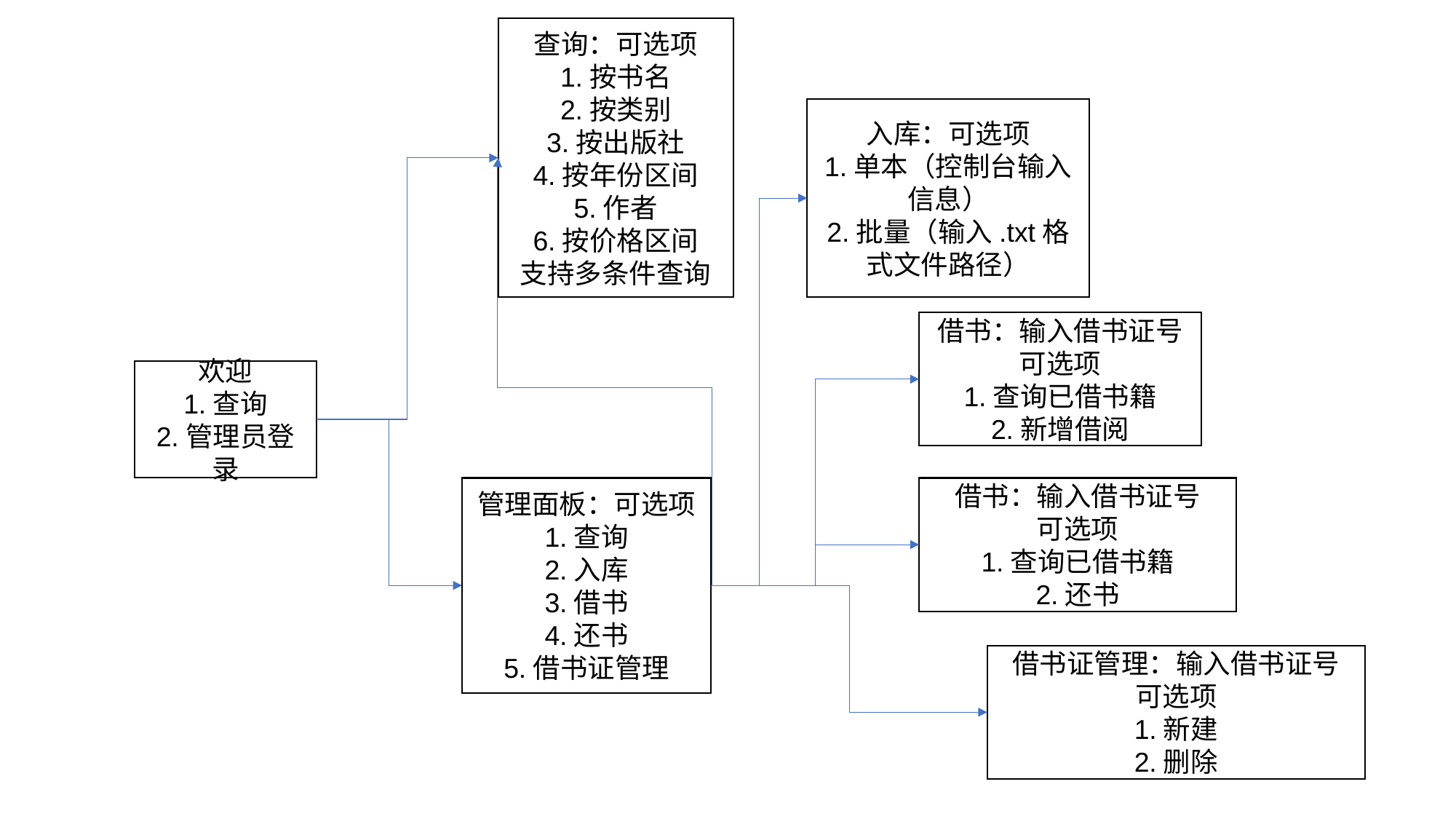

查询：可选项
1.按书名
2.按类别
3.按出版社
4.按年份区间
5.作者
6.按价格区间
支持多条件查询
入库：可选项
1.单本（控制台输入信息）
2.批量（输入.txt格式文件路径）
借书：输入借书证号
可选项
1.查询已借书籍
2.新增借阅
欢迎
1.查询
2.管理员登录
管理面板：可选项
1.查询
2.入库
3.借书
4.还书
5.借书证管理
借书：输入借书证号
可选项
1.查询已借书籍
2.还书
借书证管理：输入借书证号
可选项
1.新建
2.删除